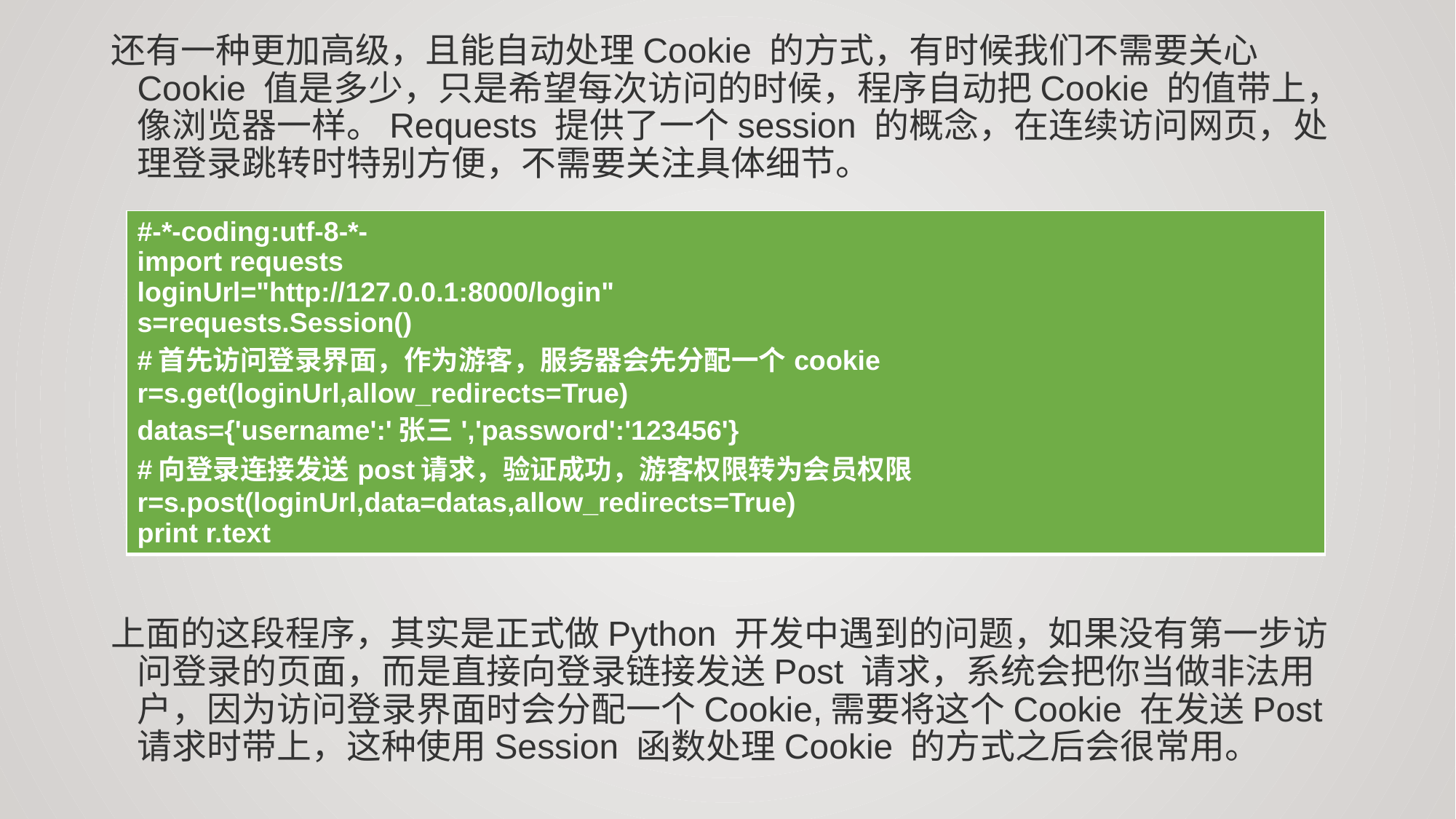

还有一种更加高级，且能自动处理Cookie 的方式，有时候我们不需要关心Cookie 值是多少，只是希望每次访问的时候，程序自动把Cookie 的值带上，像浏览器一样。Requests 提供了一个session 的概念，在连续访问网页，处理登录跳转时特别方便，不需要关注具体细节。

上面的这段程序，其实是正式做Python 开发中遇到的问题，如果没有第一步访问登录的页面，而是直接向登录链接发送Post 请求，系统会把你当做非法用户，因为访问登录界面时会分配一个Cookie,需要将这个Cookie 在发送Post 请求时带上，这种使用Session 函数处理Cookie 的方式之后会很常用。

| #-\*-coding:utf-8-\*- import requests loginUrl="http://127.0.0.1:8000/login" s=requests.Session() #首先访问登录界面，作为游客，服务器会先分配一个cookie r=s.get(loginUrl,allow\_redirects=True) datas={'username':'张三','password':'123456'} #向登录连接发送post请求，验证成功，游客权限转为会员权限 r=s.post(loginUrl,data=datas,allow\_redirects=True) print r.text |
| --- |